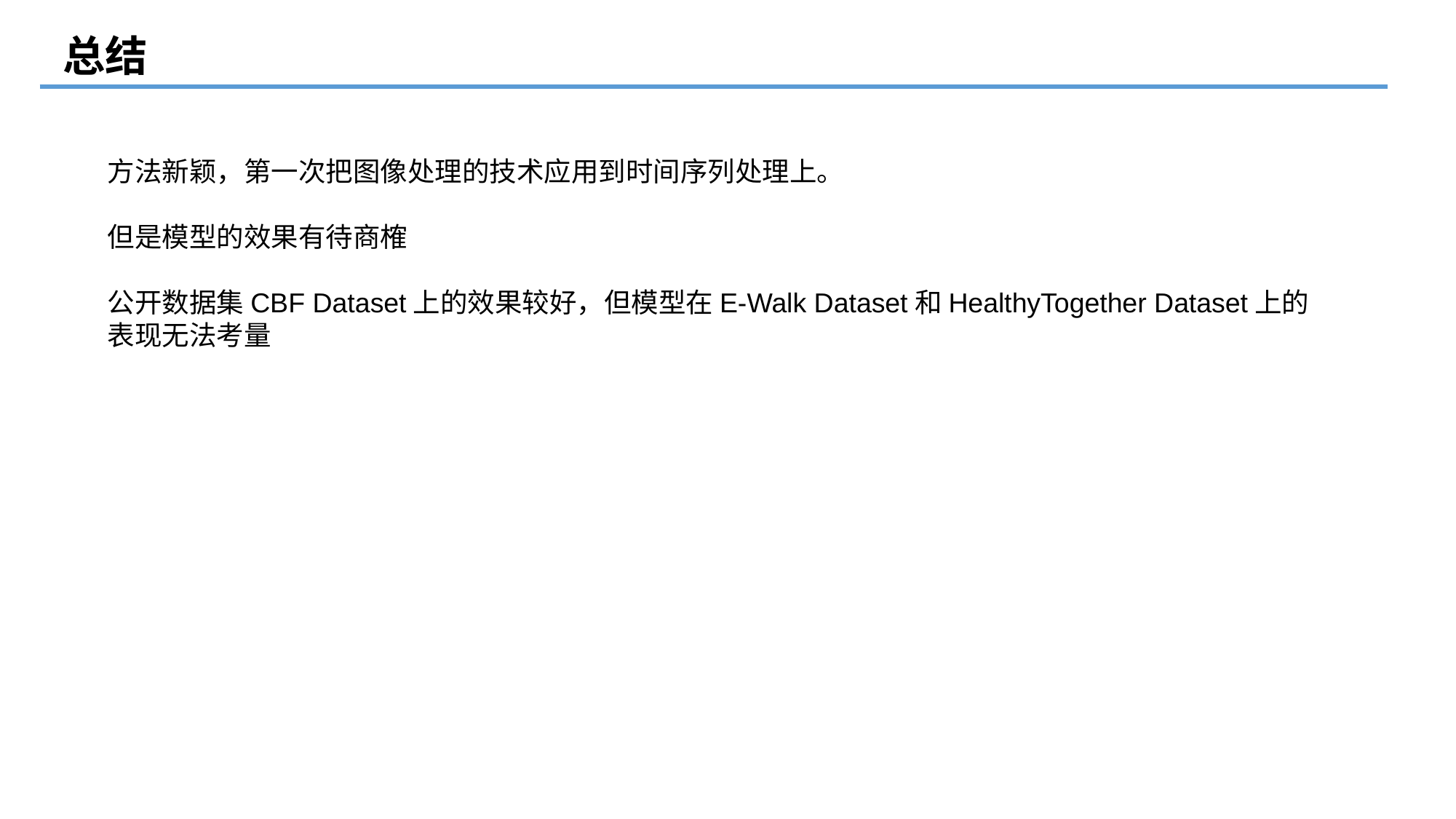

总结
方法新颖，第一次把图像处理的技术应用到时间序列处理上。

但是模型的效果有待商榷

公开数据集CBF Dataset上的效果较好，但模型在E-Walk Dataset和HealthyTogether Dataset上的表现无法考量